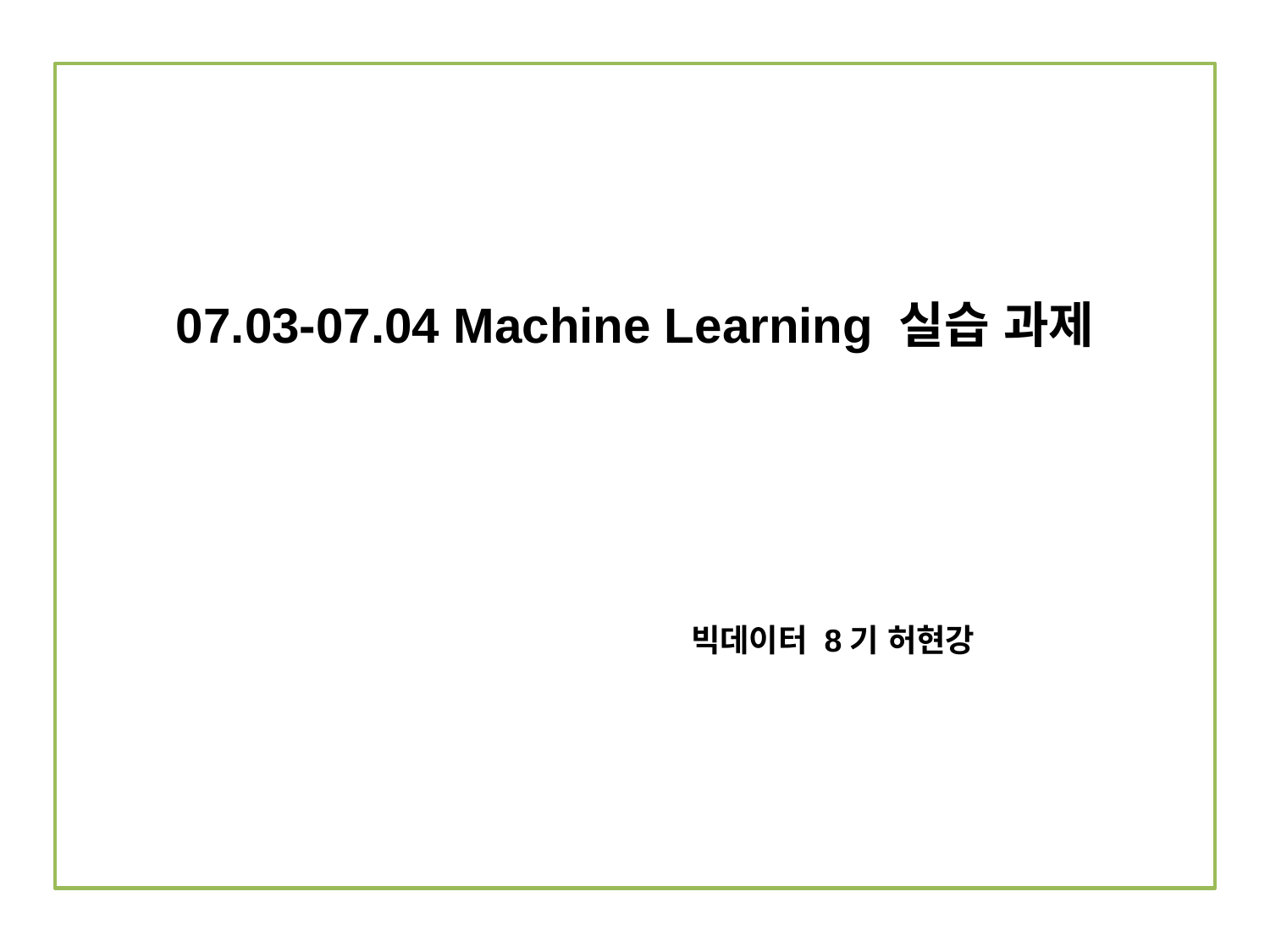

07.03-07.04 Machine Learning 실습 과제

                빅데이터 8기 허현강